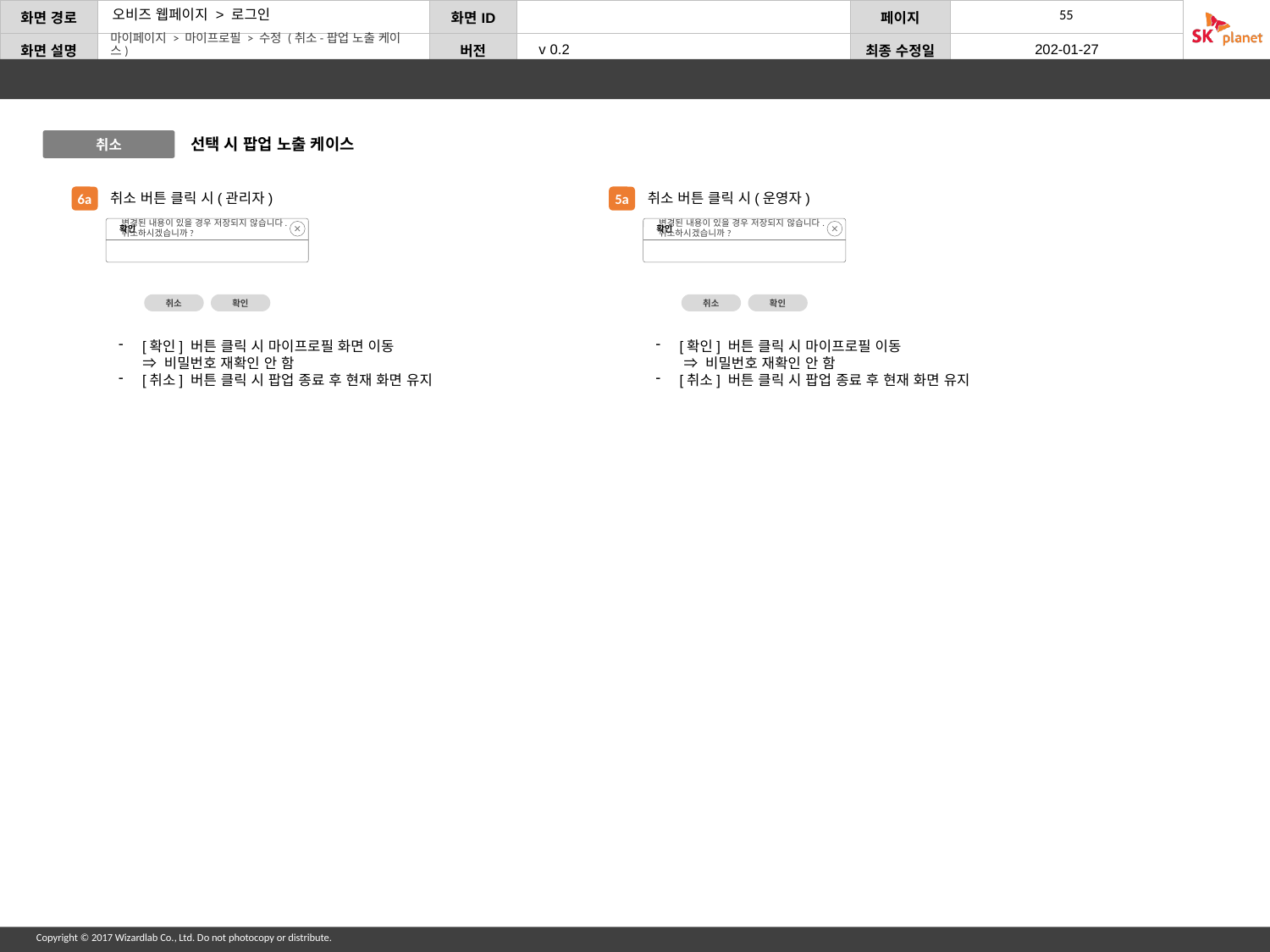

마이페이지 > 마이프로필 > 수정 (취소-팝업 노출 케이스)
선택 시 팝업 노출 케이스
취소
취소 버튼 클릭 시(관리자)
취소 버튼 클릭 시(운영자)

6a

5a
확인
변경된 내용이 있을 경우 저장되지 않습니다.
취소하시겠습니까?

취소
확인
확인
변경된 내용이 있을 경우 저장되지 않습니다.
취소하시겠습니까?

취소
확인
[확인] 버튼 클릭 시 마이프로필 이동
       ⇒ 비밀번호 재확인 안 함
[취소] 버튼 클릭 시 팝업 종료 후 현재 화면 유지
[확인] 버튼 클릭 시 마이프로필 화면 이동
      ⇒ 비밀번호 재확인 안 함
[취소] 버튼 클릭 시 팝업 종료 후 현재 화면 유지